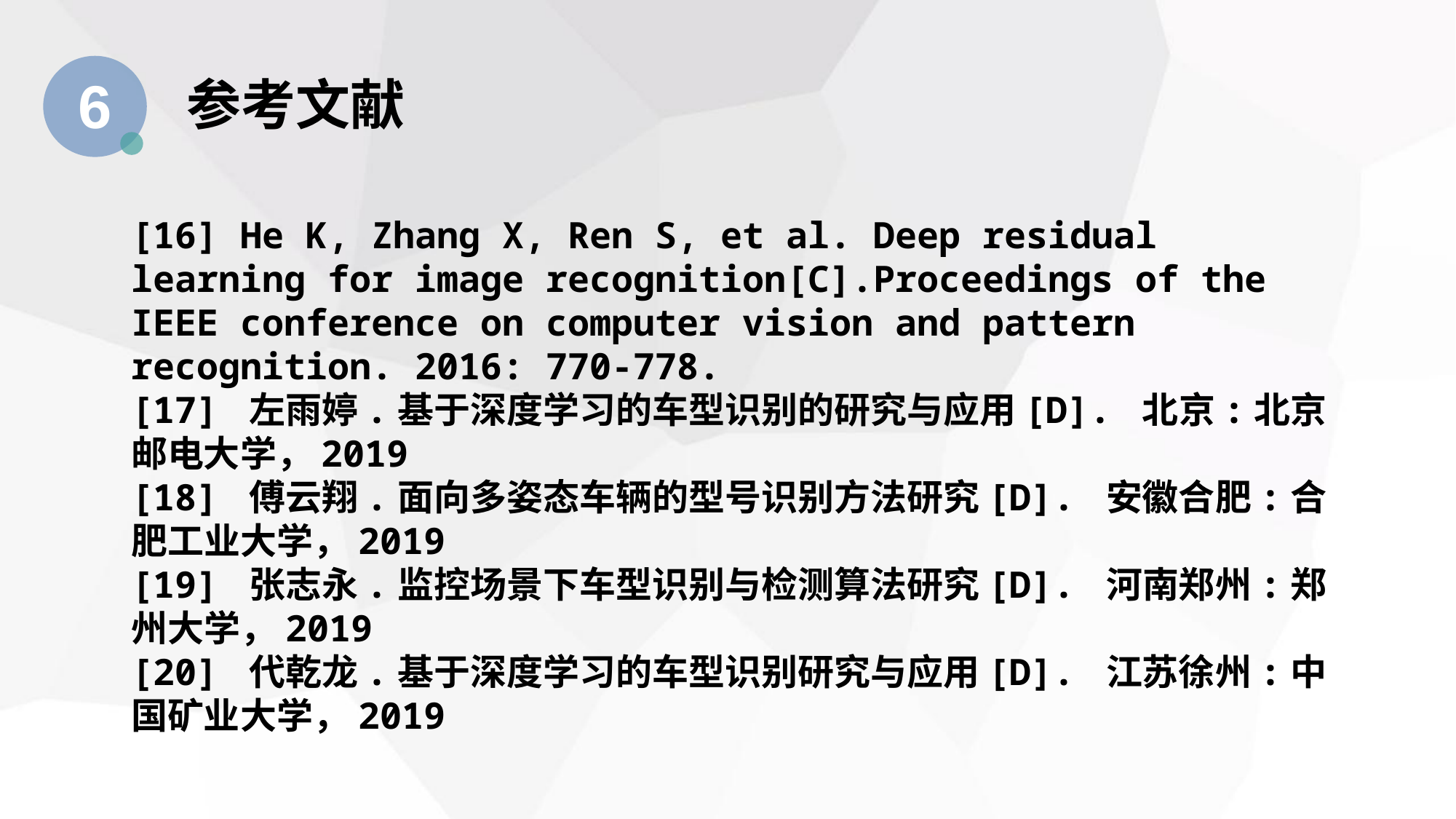

6
参考文献

[16] He K, Zhang X, Ren S, et al. Deep residual learning for image recognition[C].Proceedings of the IEEE conference on computer vision and pattern recognition. 2016: 770-778.
[17] 左雨婷.基于深度学习的车型识别的研究与应用[D]. 北京:北京邮电大学，2019
[18] 傅云翔.面向多姿态车辆的型号识别方法研究[D]. 安徽合肥:合肥工业大学，2019
[19] 张志永.监控场景下车型识别与检测算法研究[D]. 河南郑州:郑州大学，2019
[20] 代乾龙.基于深度学习的车型识别研究与应用[D]. 江苏徐州:中国矿业大学，2019